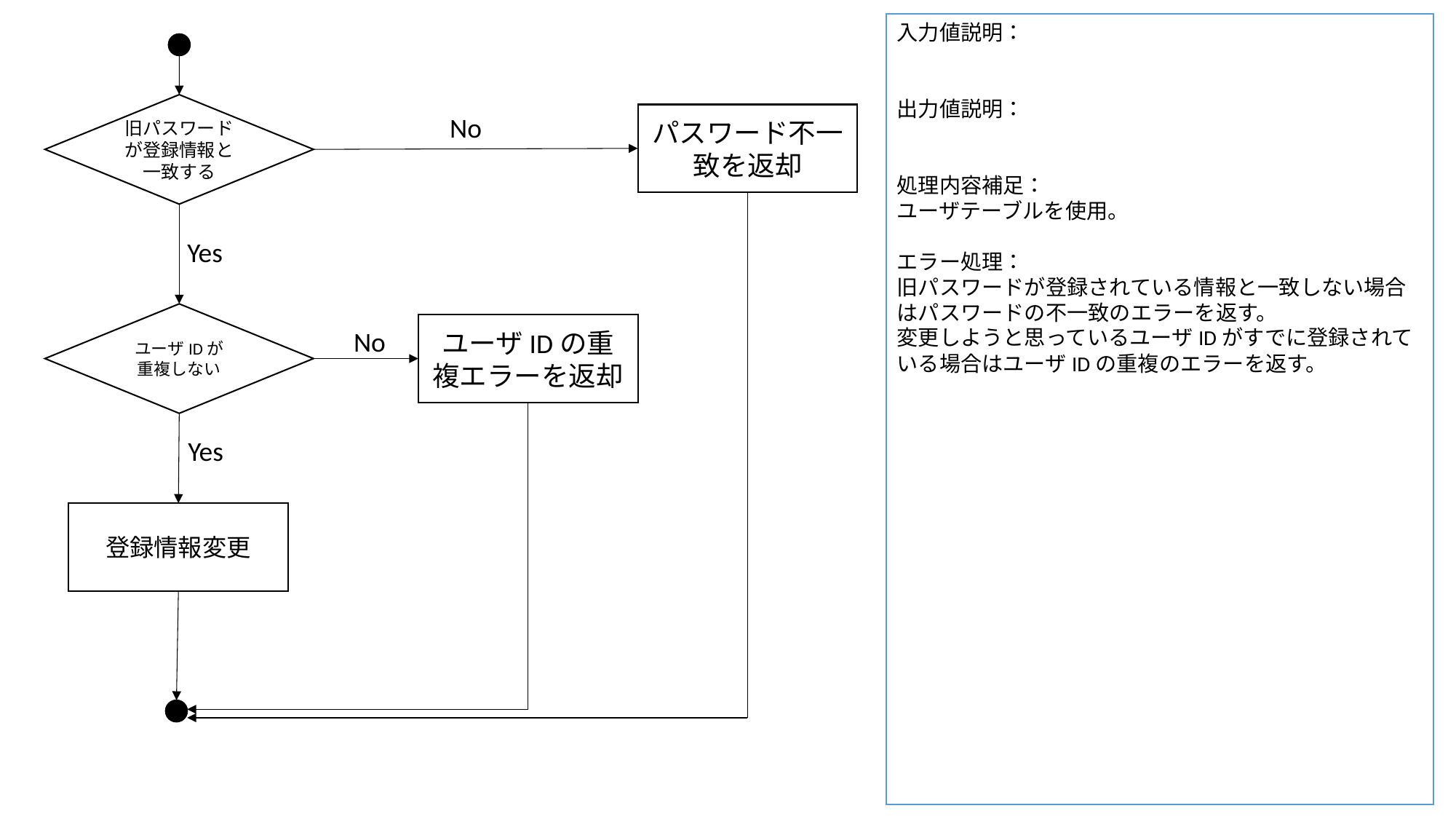

入力値説明：

出力値説明：

処理内容補足：
ユーザテーブルを使用。

エラー処理：
旧パスワードが登録されている情報と一致しない場合はパスワードの不一致のエラーを返す。
変更しようと思っているユーザIDがすでに登録されている場合はユーザIDの重複のエラーを返す。

旧パスワードが登録情報と一致する
パスワード不一致を返却
No
Yes
ユーザIDが
重複しない
ユーザIDの重複エラーを返却
No
Yes
登録情報変更